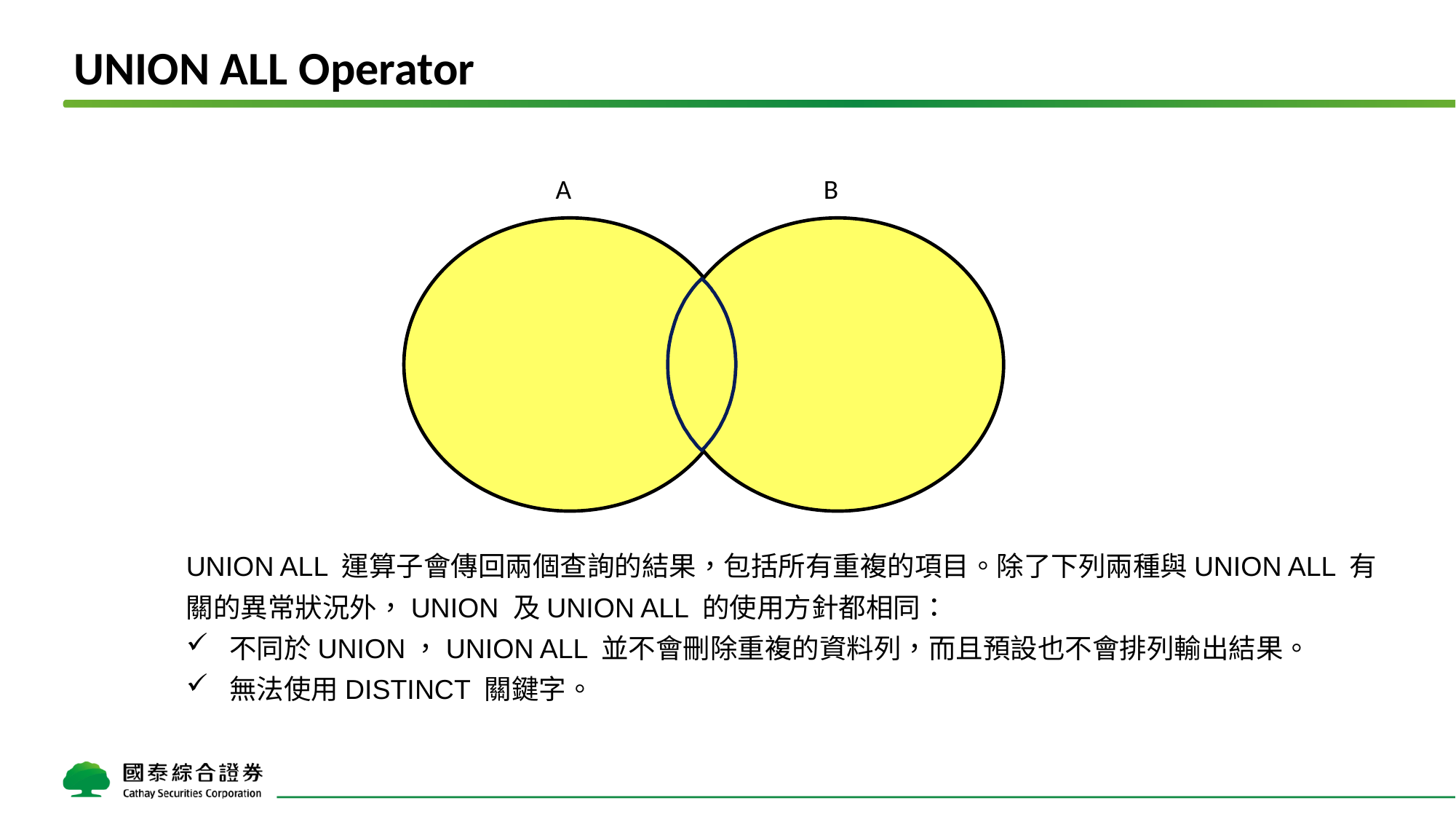

# UNION ALL Operator
A
B

UNION ALL 運算子會傳回兩個查詢的結果，包括所有重複的項目。除了下列兩種與UNION ALL 有關的異常狀況外，UNION 及UNION ALL 的使用方針都相同：
不同於UNION，UNION ALL 並不會刪除重複的資料列，而且預設也不會排列輸出結果。
無法使用DISTINCT 關鍵字。